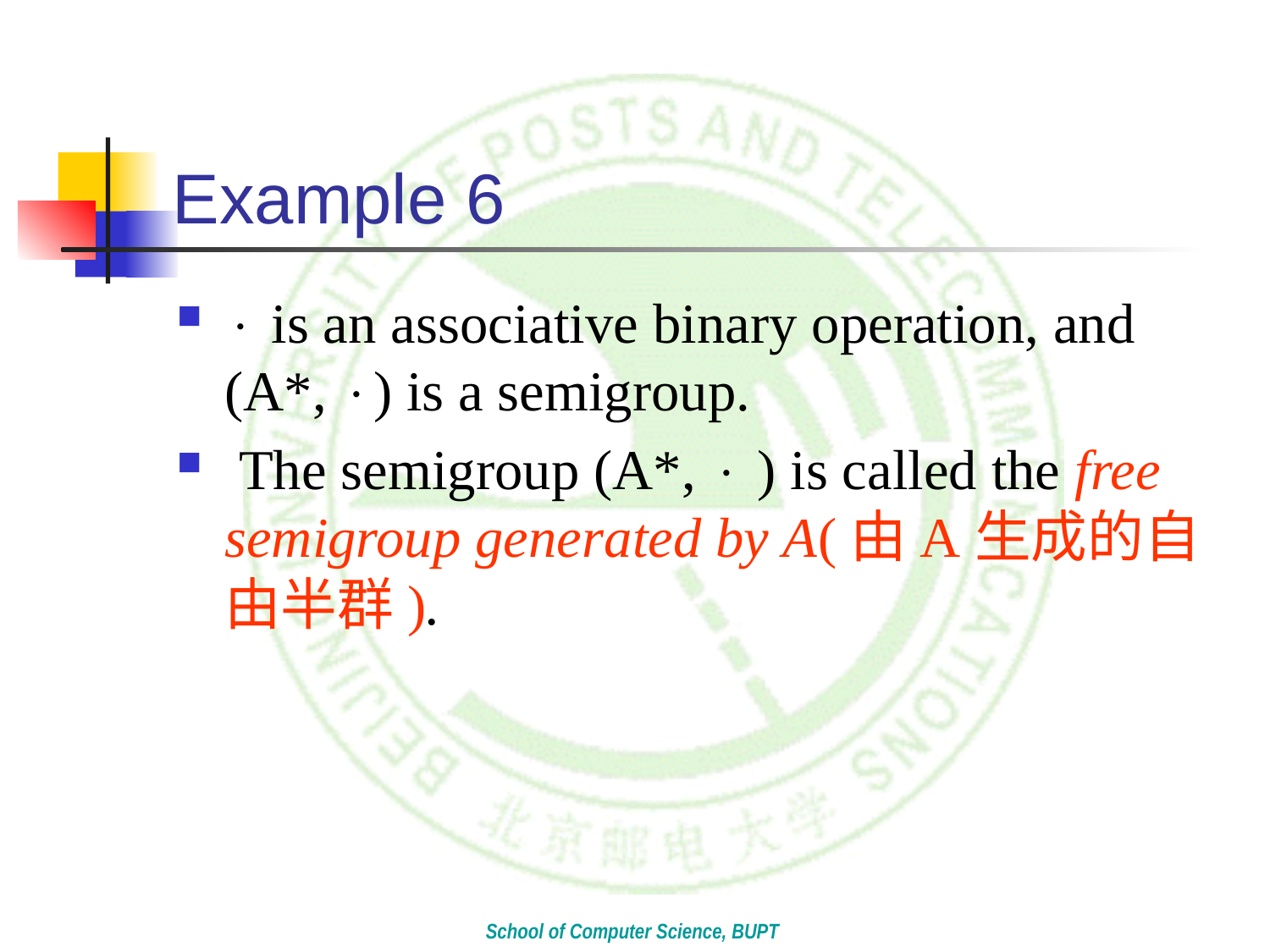

# Example 6
⋅ is an associative binary operation, and  (A*, ⋅) is a semigroup.
 The semigroup (A*, ⋅ ) is called the free semigroup generated by A(由A生成的自由半群).
School of Computer Science, BUPT

11